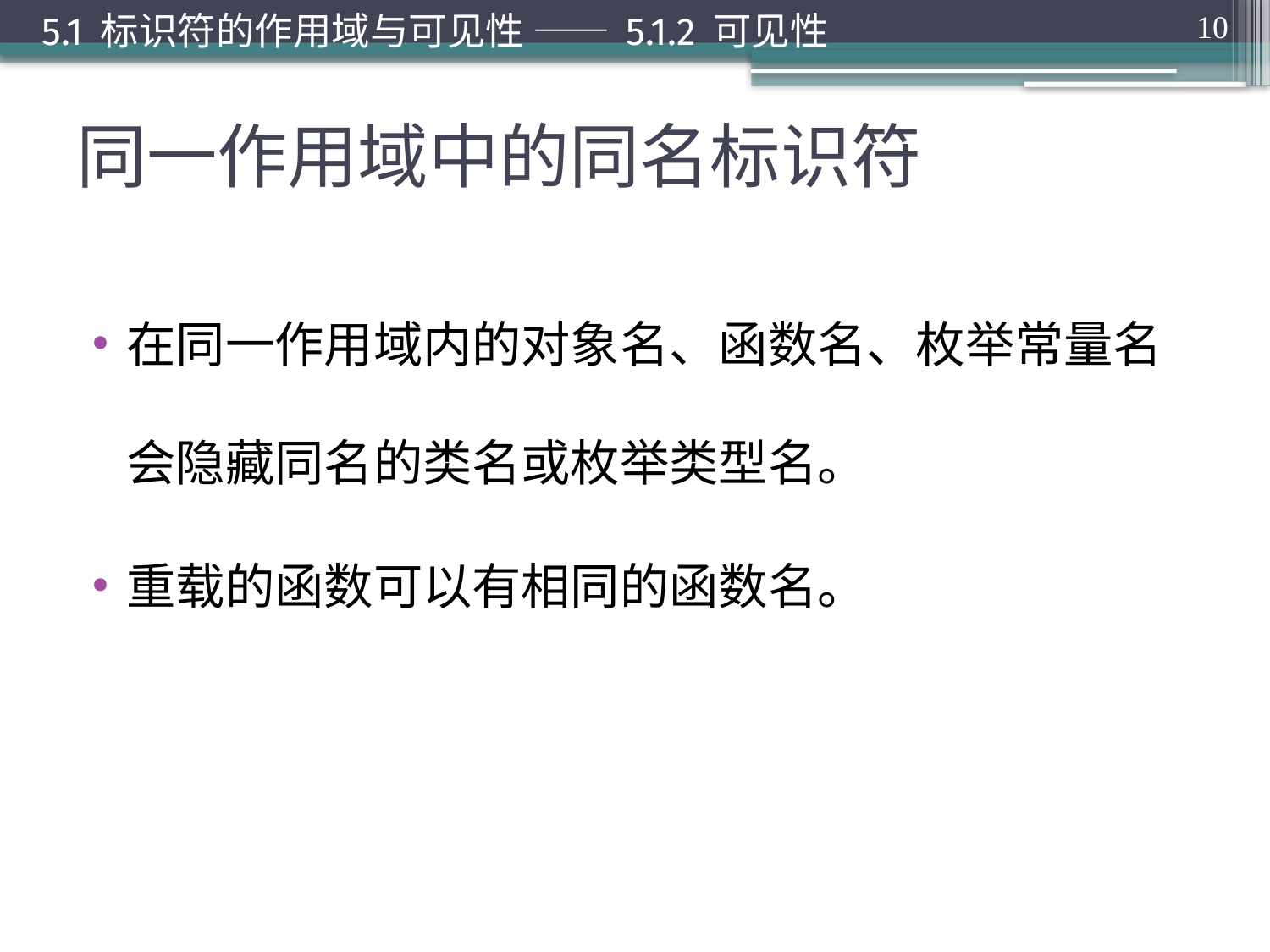

5.1 标识符的作用域与可见性 —— 5.1.2 可见性
10
# 同一作用域中的同名标识符
在同一作用域内的对象名、函数名、枚举常量名会隐藏同名的类名或枚举类型名。
重载的函数可以有相同的函数名。